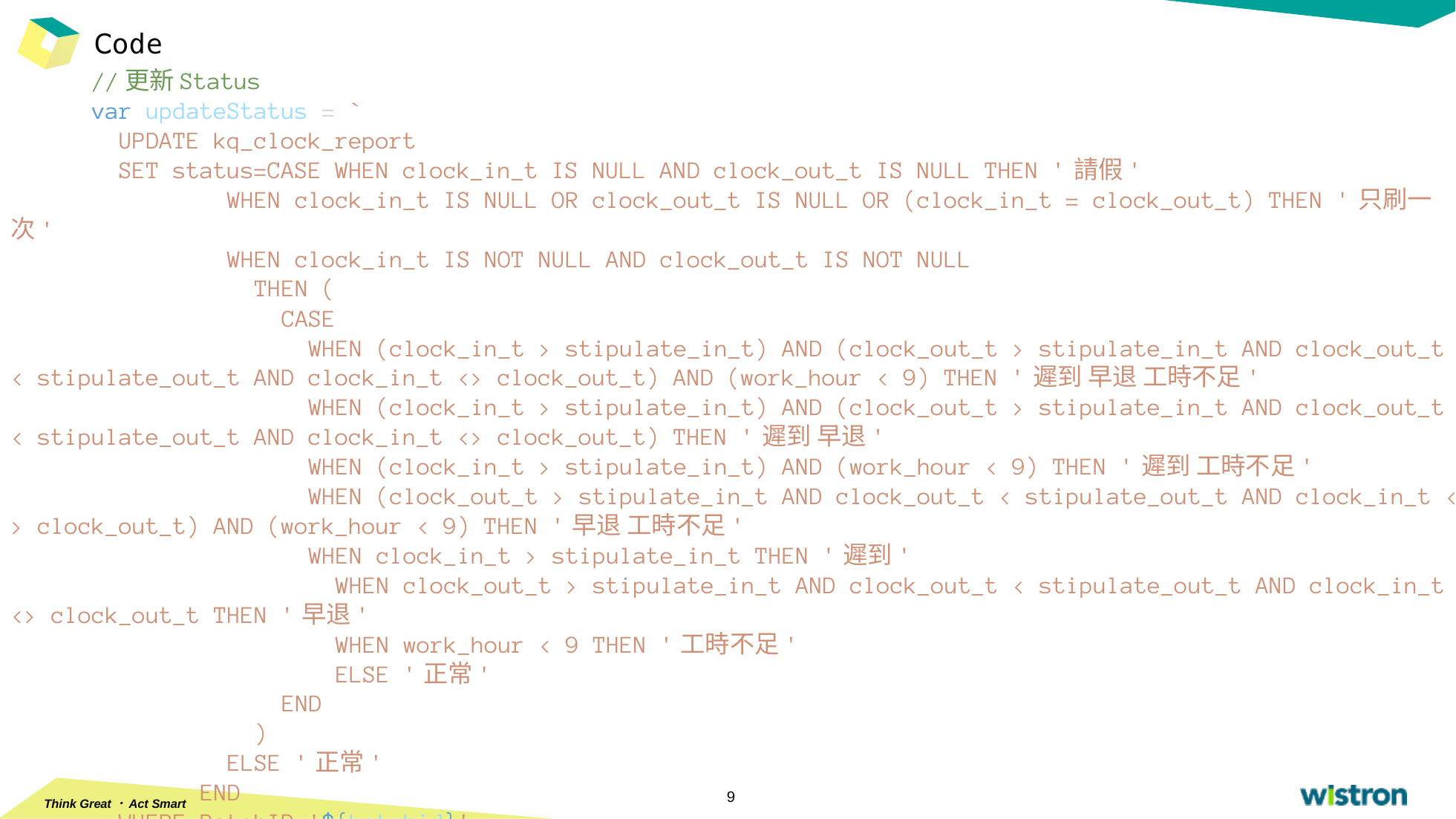

# Code
      //更新Status
      var updateStatus = `
        UPDATE kq_clock_report
        SET status=CASE WHEN clock_in_t IS NULL AND clock_out_t IS NULL THEN '請假'
                WHEN clock_in_t IS NULL OR clock_out_t IS NULL OR (clock_in_t = clock_out_t) THEN '只刷一次'
                WHEN clock_in_t IS NOT NULL AND clock_out_t IS NOT NULL
                  THEN (
                    CASE
                      WHEN (clock_in_t > stipulate_in_t) AND (clock_out_t > stipulate_in_t AND clock_out_t < stipulate_out_t AND clock_in_t <> clock_out_t) AND (work_hour < 9) THEN '遲到 早退 工時不足'
                      WHEN (clock_in_t > stipulate_in_t) AND (clock_out_t > stipulate_in_t AND clock_out_t < stipulate_out_t AND clock_in_t <> clock_out_t) THEN '遲到 早退'
                      WHEN (clock_in_t > stipulate_in_t) AND (work_hour < 9) THEN '遲到 工時不足'
                      WHEN (clock_out_t > stipulate_in_t AND clock_out_t < stipulate_out_t AND clock_in_t <> clock_out_t) AND (work_hour < 9) THEN '早退 工時不足'
                      WHEN clock_in_t > stipulate_in_t THEN '遲到'
                        WHEN clock_out_t > stipulate_in_t AND clock_out_t < stipulate_out_t AND clock_in_t <> clock_out_t THEN '早退'
                        WHEN work_hour < 9 THEN '工時不足'
                        ELSE '正常'
                    END
                  )
                ELSE '正常'
              END
        WHERE BatchID='${batchid}'
      `;